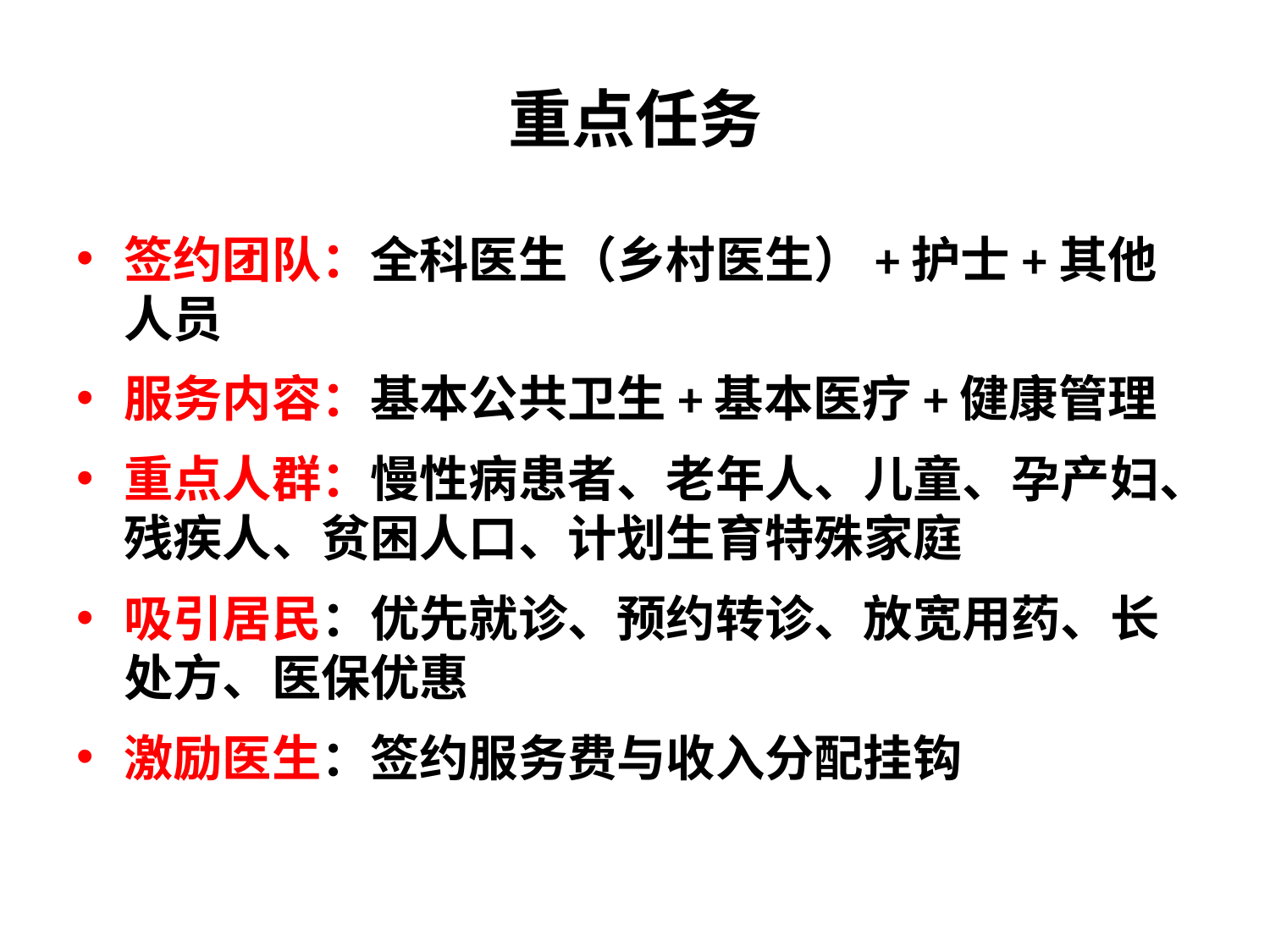

# 重点任务
签约团队：全科医生（乡村医生）+护士+其他人员
服务内容：基本公共卫生+基本医疗+健康管理
重点人群：慢性病患者、老年人、儿童、孕产妇、残疾人、贫困人口、计划生育特殊家庭
吸引居民：优先就诊、预约转诊、放宽用药、长处方、医保优惠
激励医生：签约服务费与收入分配挂钩